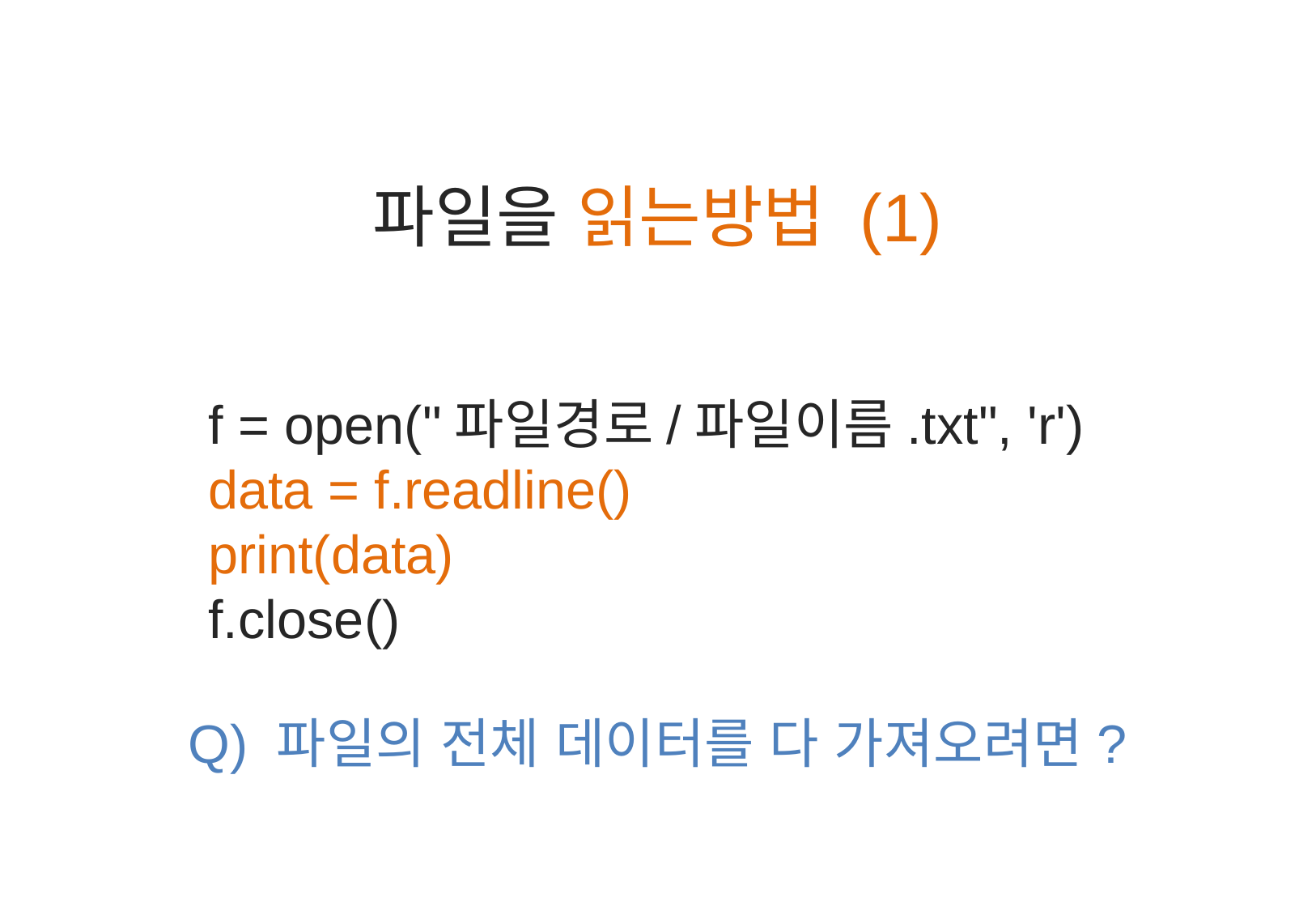

파일을 읽는방법 (1)
f = open("파일경로/파일이름.txt", 'r')
data = f.readline()
print(data)
f.close()
Q) 파일의 전체 데이터를 다 가져오려면?